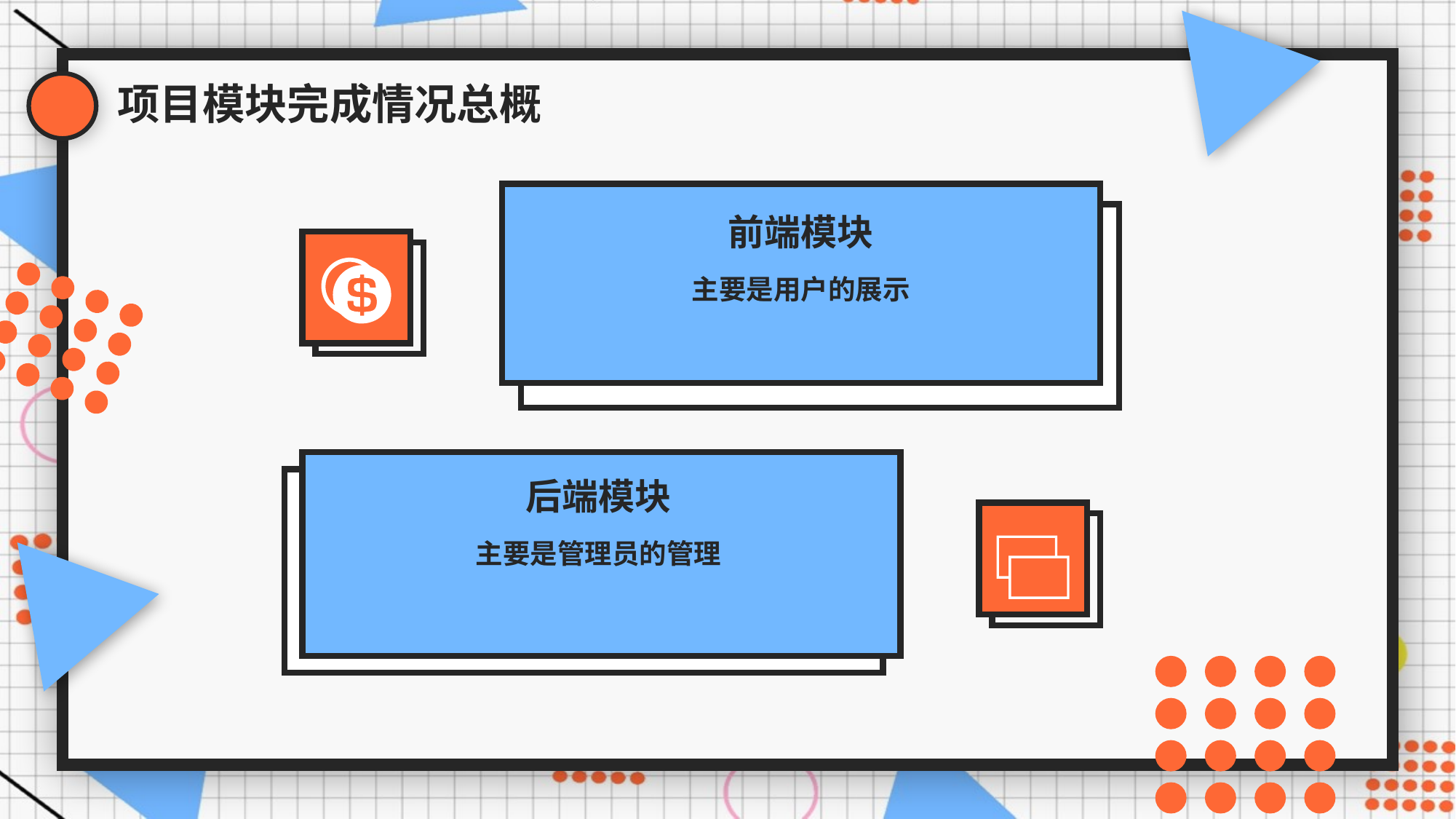

项目模块完成情况总概

前端模块

主要是用户的展示

后端模块

主要是管理员的管理